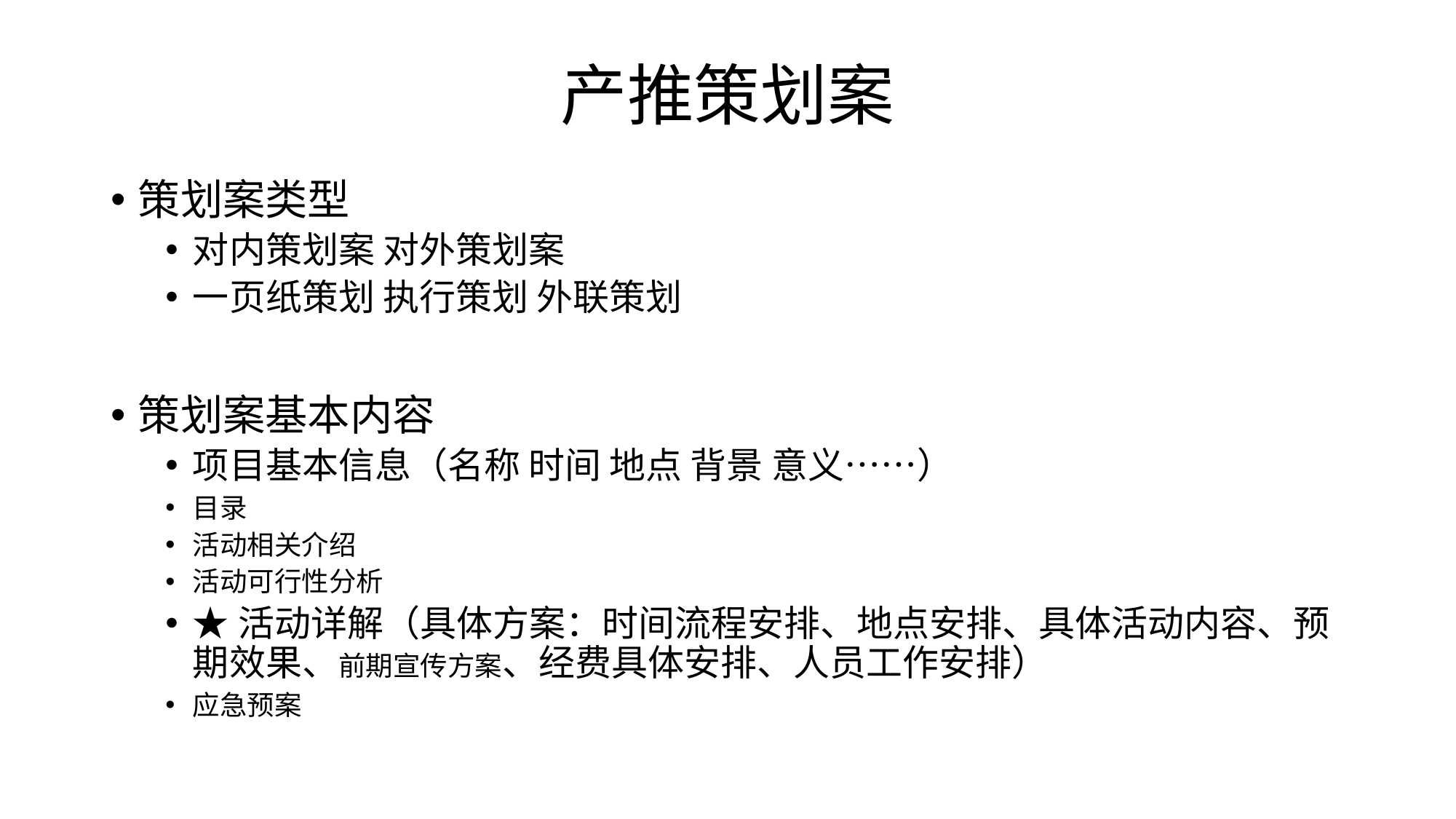

# 产推策划案
策划案类型
对内策划案 对外策划案
一页纸策划 执行策划 外联策划

策划案基本内容
项目基本信息（名称 时间 地点 背景 意义……）
目录
活动相关介绍
活动可行性分析
★活动详解（具体方案：时间流程安排、地点安排、具体活动内容、预期效果、前期宣传方案、经费具体安排、人员工作安排）
应急预案